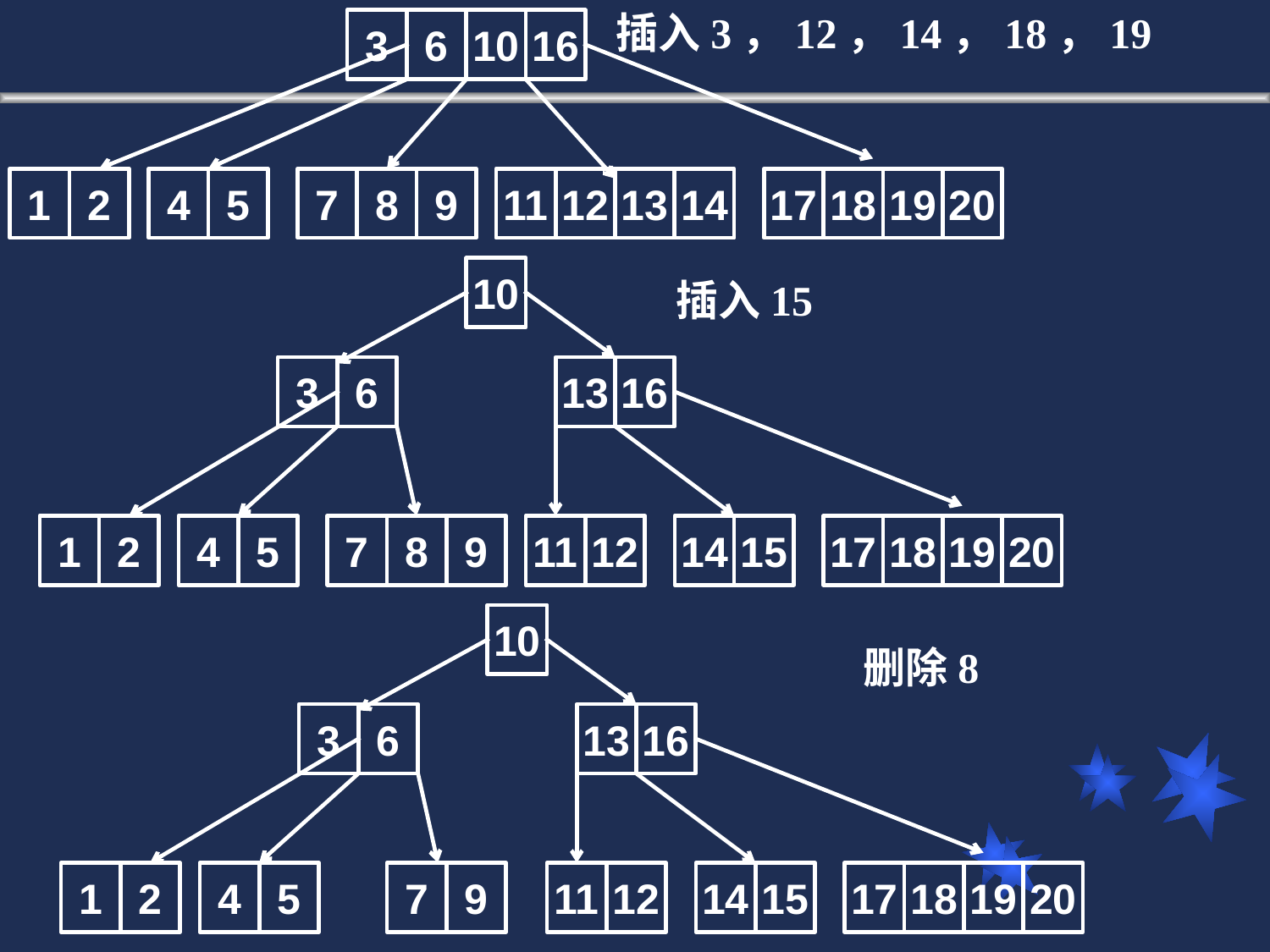

插入3，12，14，18，19
3
6
10
16
1
2
4
5
7
8
9
11
12
13
14
17
18
19
20
10
3
6
13
16
1
2
4
5
7
8
9
11
12
14
15
17
18
19
20
插入15
10
3
6
13
16
1
2
4
5
7
9
11
12
14
15
17
18
19
20
删除8